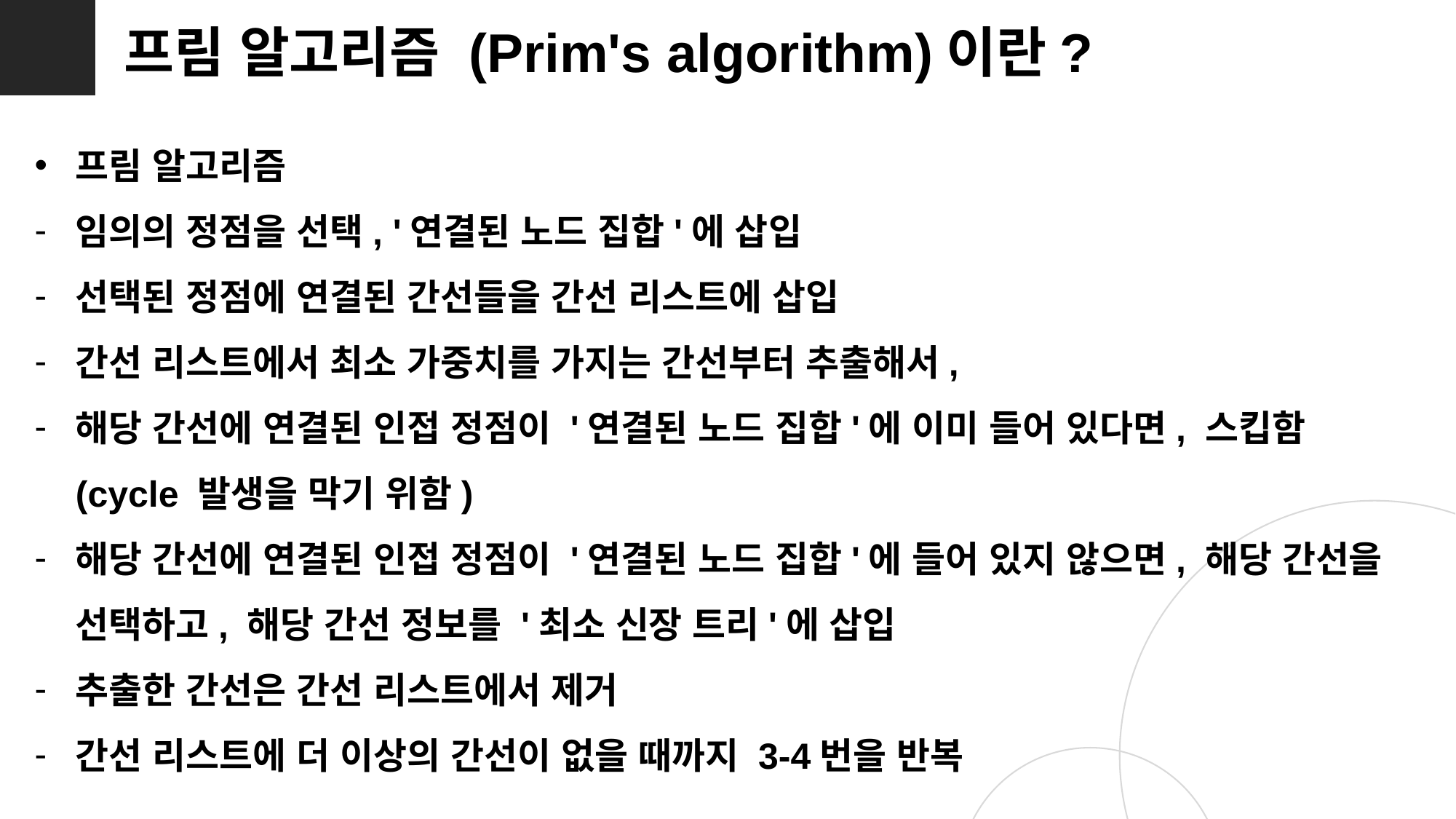

프림 알고리즘 (Prim's algorithm)이란?
프림 알고리즘
임의의 정점을 선택, '연결된 노드 집합'에 삽입
선택된 정점에 연결된 간선들을 간선 리스트에 삽입
간선 리스트에서 최소 가중치를 가지는 간선부터 추출해서,
해당 간선에 연결된 인접 정점이 '연결된 노드 집합'에 이미 들어 있다면, 스킵함(cycle 발생을 막기 위함)
해당 간선에 연결된 인접 정점이 '연결된 노드 집합'에 들어 있지 않으면, 해당 간선을 선택하고, 해당 간선 정보를 '최소 신장 트리'에 삽입
추출한 간선은 간선 리스트에서 제거
간선 리스트에 더 이상의 간선이 없을 때까지 3-4번을 반복